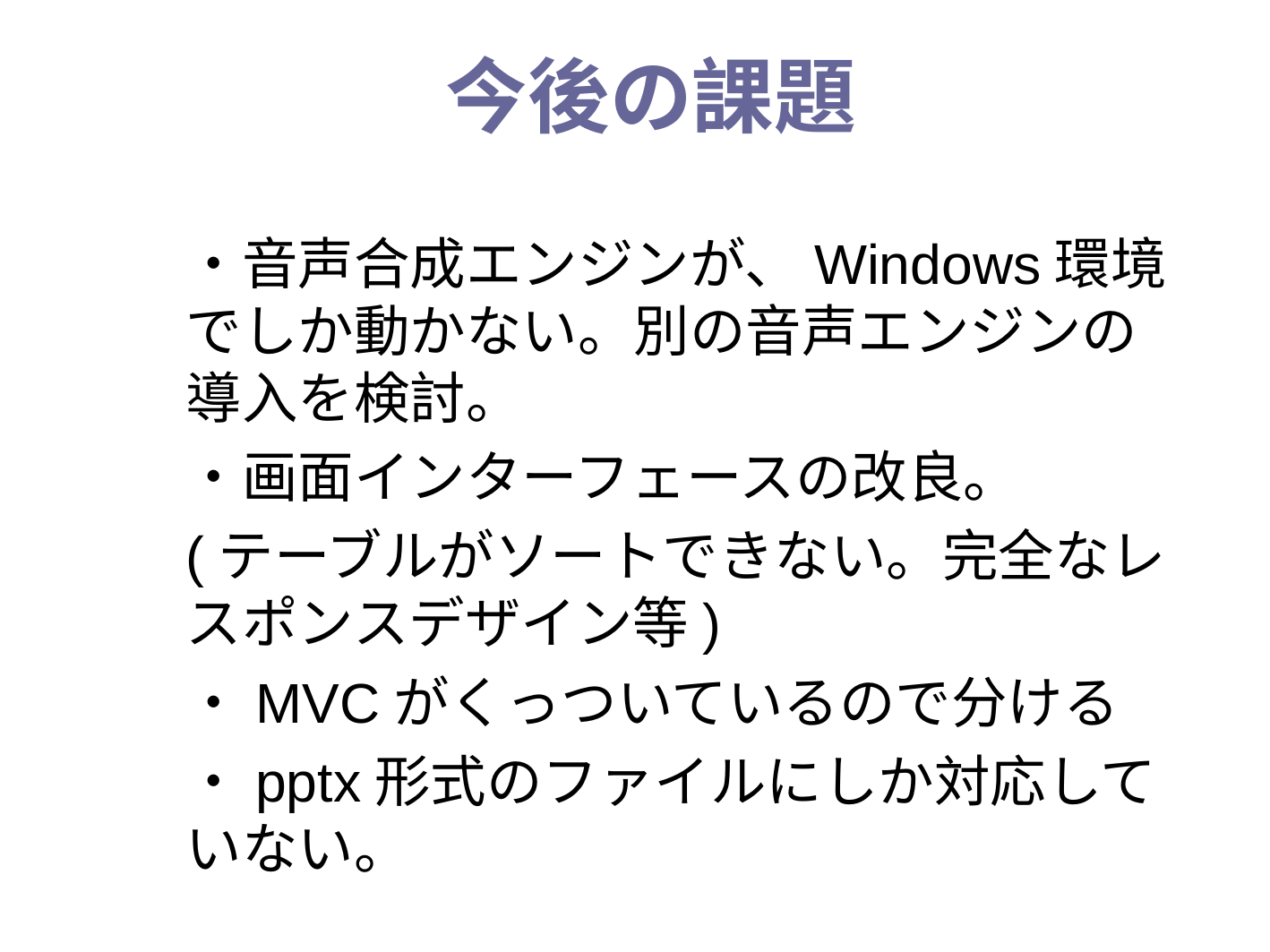

# 今後の課題
・音声合成エンジンが、Windows環境でしか動かない。別の音声エンジンの導入を検討。
・画面インターフェースの改良。
(テーブルがソートできない。完全なレスポンスデザイン等)
・MVCがくっついているので分ける
・pptx形式のファイルにしか対応していない。